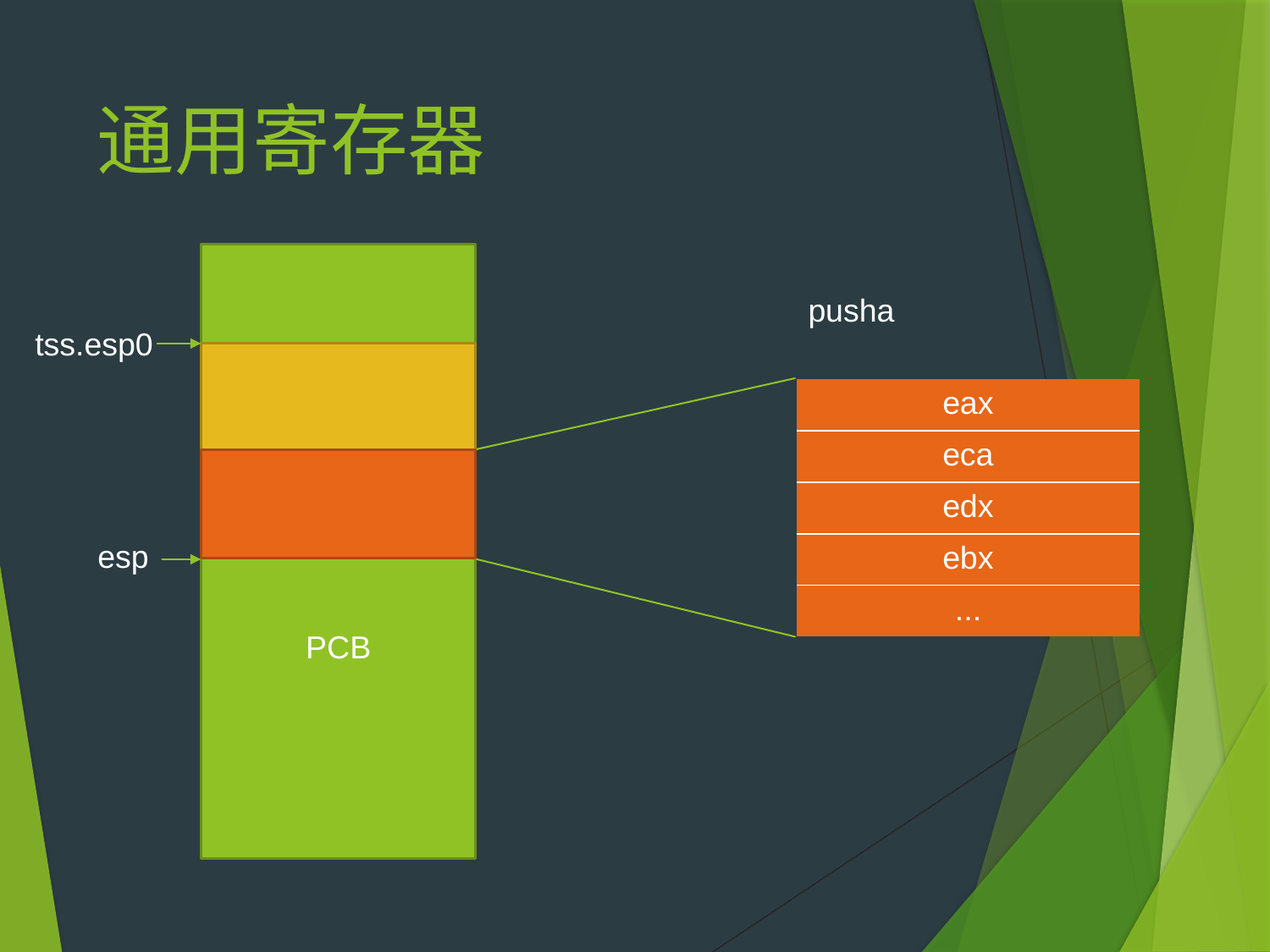

# 通用寄存器

PCB
pusha
tss.esp0

| eax |
| --- |
| eca |
| edx |
| ebx |
| ... |

esp